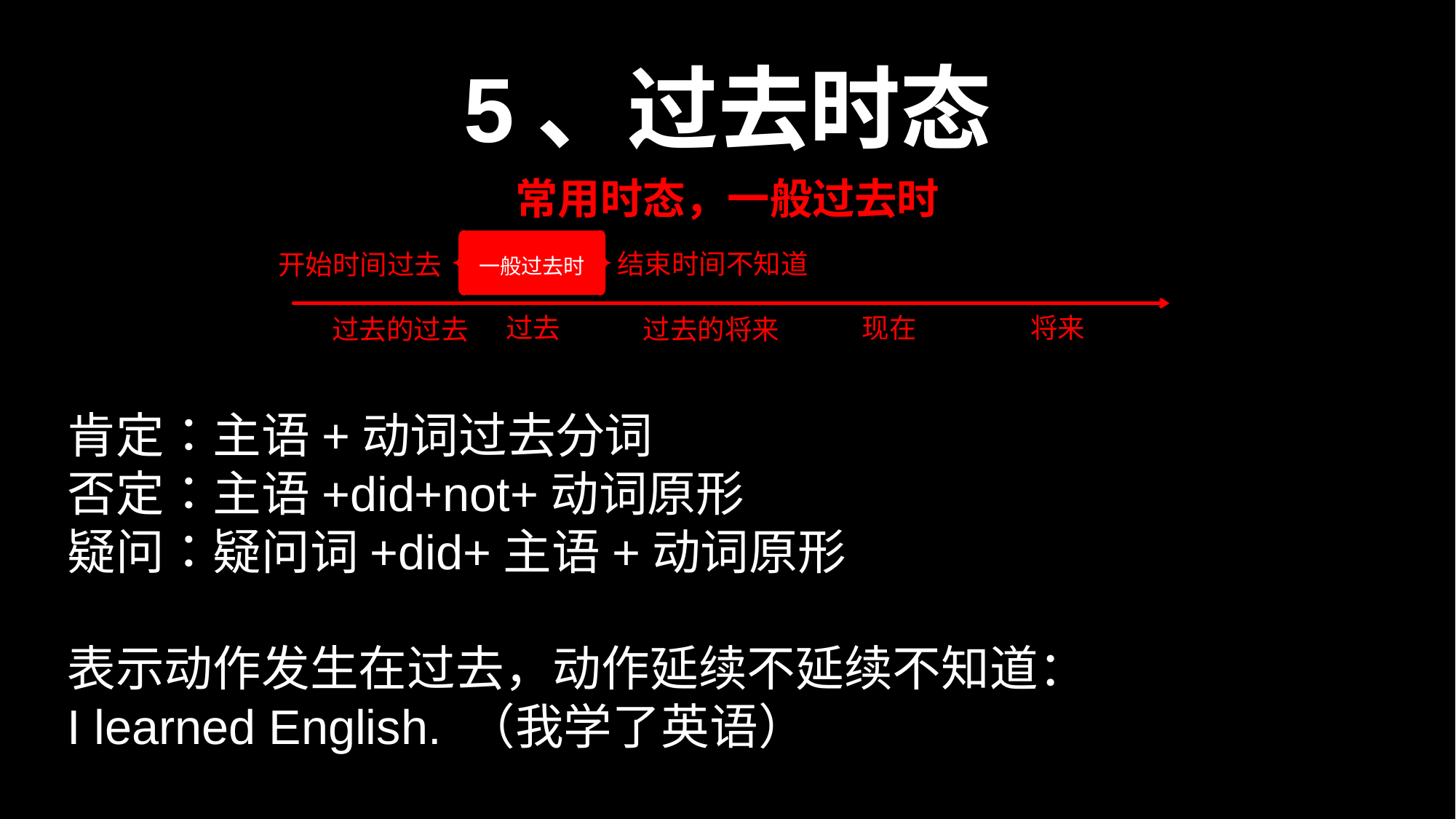

5、过去时态
常用时态，一般过去时
一般过去时
过去
将来
现在
过去的将来
过去的过去
结束时间不知道
开始时间过去
肯定：主语+动词过去分词
否定：主语+did+not+动词原形
疑问：疑问词+did+主语+动词原形

表示动作发生在过去，动作延续不延续不知道：
I learned English. （我学了英语）